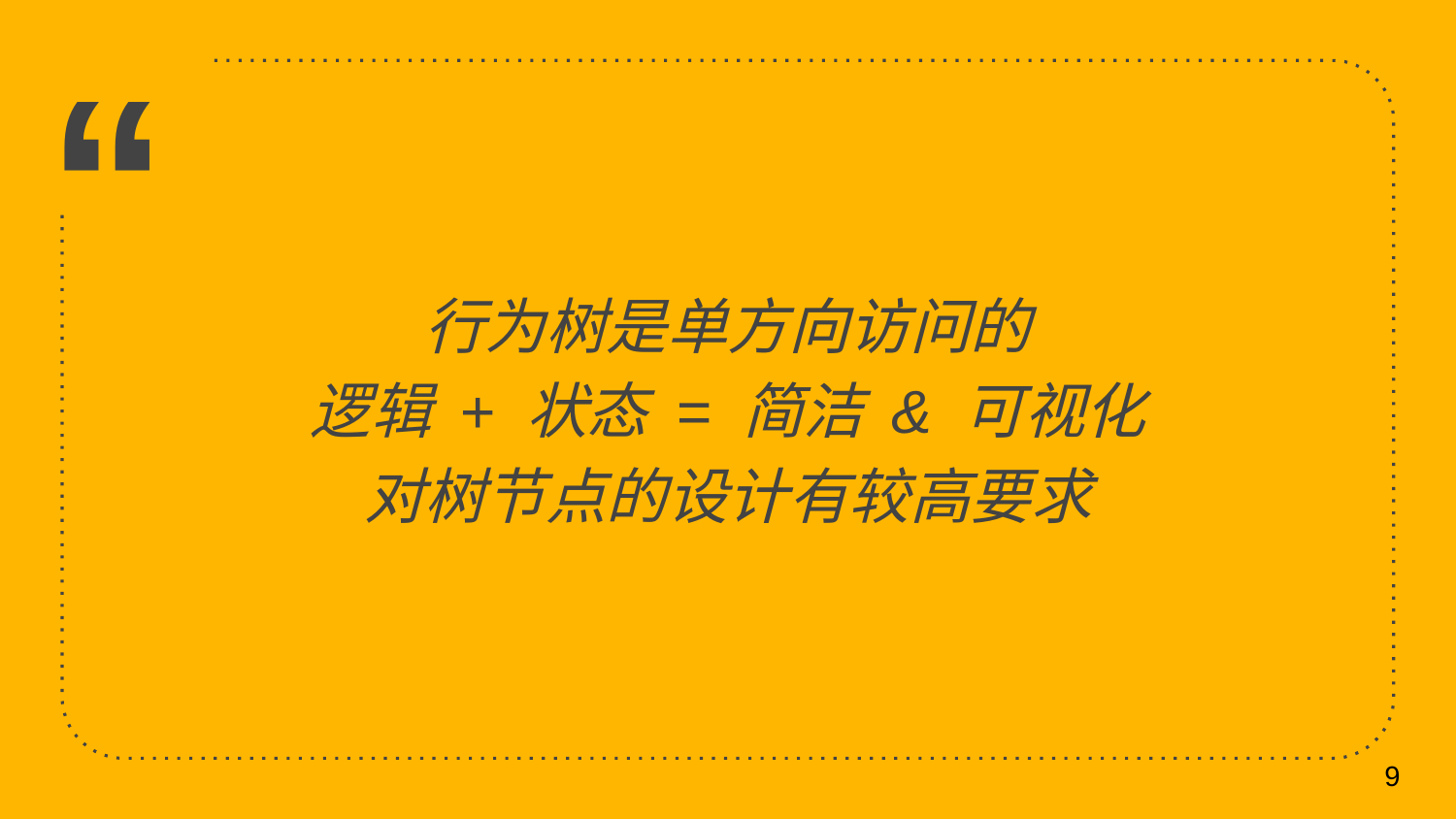

行为树是单方向访问的
逻辑 + 状态 = 简洁 & 可视化
对树节点的设计有较高要求
9